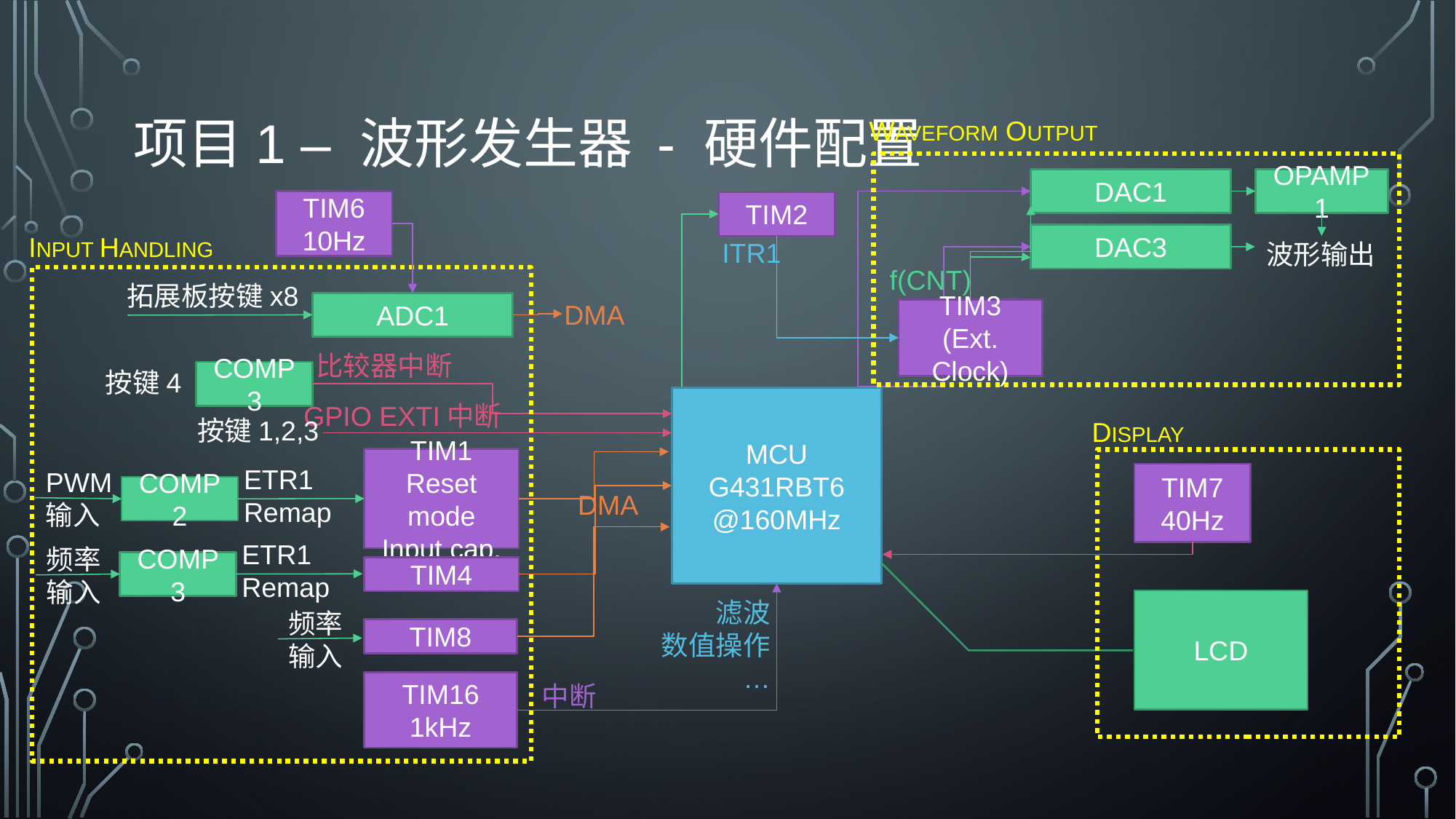

# 项目1 – 波形发生器 - 硬件配置
WAVEFORM OUTPUT

DAC1
OPAMP1
TIM6
10Hz
TIM2
DAC3
INPUT HANDLING

ITR1
波形输出
f(CNT)
拓展板按键x8
DMA
ADC1
TIM3
(Ext. Clock)
比较器中断
按键4
COMP3
MCU
G431RBT6
@160MHz
GPIO EXTI中断
按键1,2,3
DISPLAY

TIM1
Reset mode
Input cap.
ETR1
Remap
PWM
输入
TIM7
40Hz
COMP2
DMA
ETR1
Remap
频率
输入
COMP3
TIM4
滤波
数值操作
…
LCD
频率
输入
TIM8
TIM16
1kHz
中断